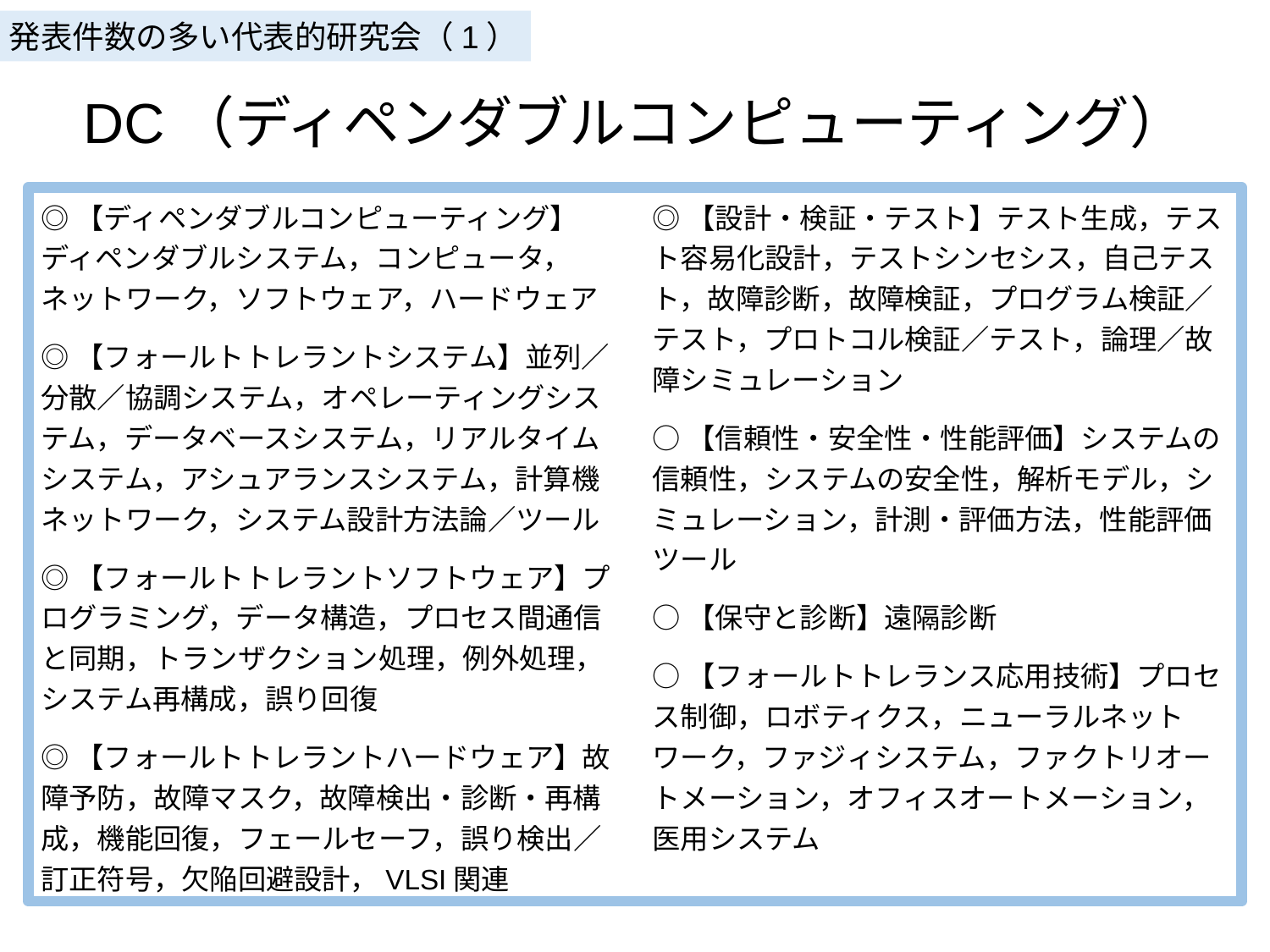

発表件数の多い代表的研究会（1）
# DC（ディペンダブルコンピューティング）
◎【ディペンダブルコンピューティング】ディペンダブルシステム，コンピュータ，ネットワーク，ソフトウェア，ハードウェア
◎【フォールトトレラントシステム】並列／分散／協調システム，オペレーティングシステム，データベースシステム，リアルタイムシステム，アシュアランスシステム，計算機ネットワーク，システム設計方法論／ツール
◎【フォールトトレラントソフトウェア】プログラミング，データ構造，プロセス間通信と同期，トランザクション処理，例外処理，システム再構成，誤り回復
◎【フォールトトレラントハードウェア】故障予防，故障マスク，故障検出・診断・再構成，機能回復，フェールセーフ，誤り検出／訂正符号，欠陥回避設計，VLSI関連
◎【設計・検証・テスト】テスト生成，テスト容易化設計，テストシンセシス，自己テスト，故障診断，故障検証，プログラム検証／テスト，プロトコル検証／テスト，論理／故障シミュレーション
○【信頼性・安全性・性能評価】システムの信頼性，システムの安全性，解析モデル，シミュレーション，計測・評価方法，性能評価ツール
○【保守と診断】遠隔診断
○【フォールトトレランス応用技術】プロセス制御，ロボティクス，ニューラルネットワーク，ファジィシステム，ファクトリオートメーション，オフィスオートメーション，医用システム